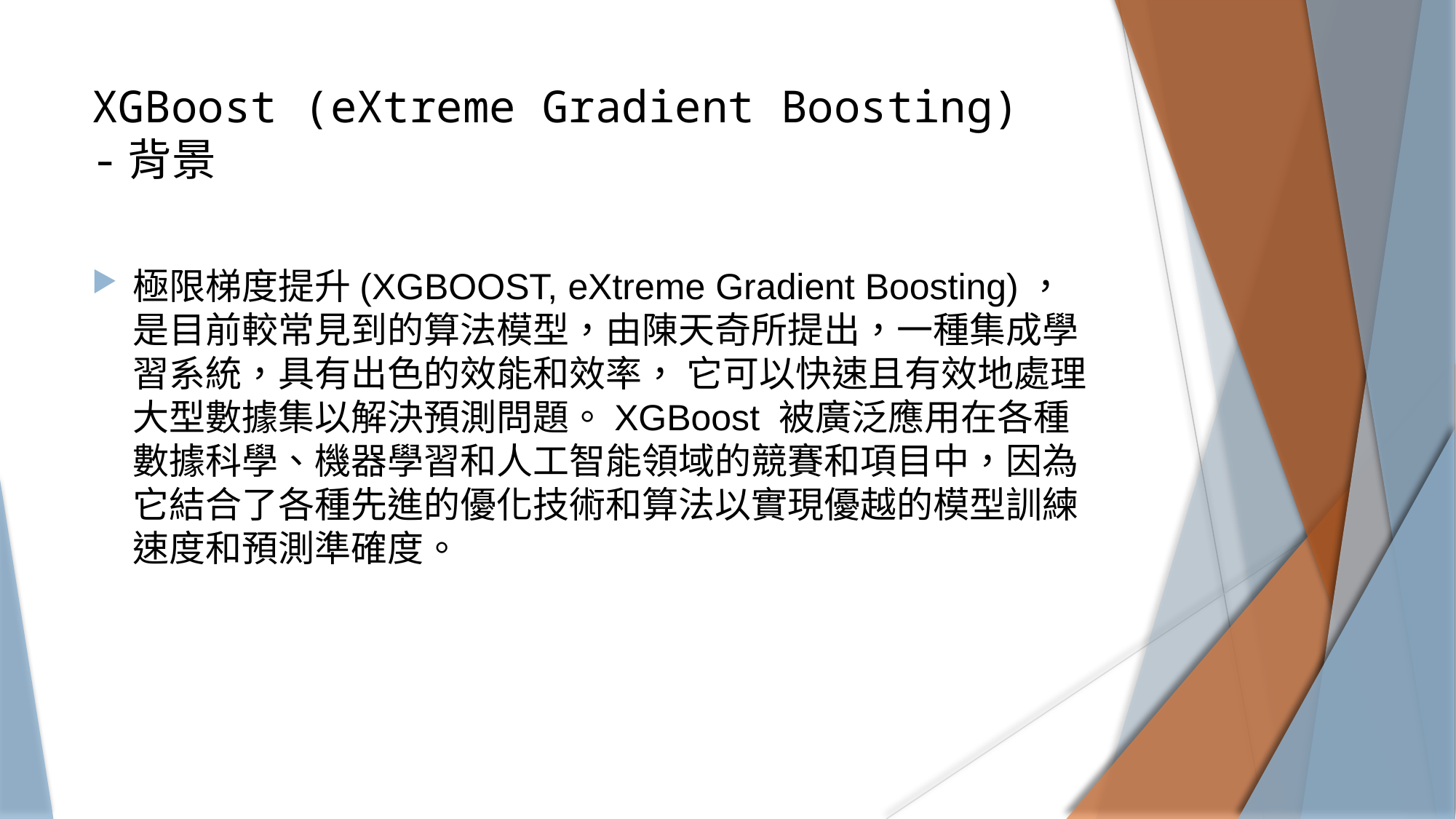

# XGBoost (eXtreme Gradient Boosting) -背景
極限梯度提升(XGBOOST, eXtreme Gradient Boosting)，是目前較常見到的算法模型，由陳天奇所提出，一種集成學習系統，具有出色的效能和效率， 它可以快速且有效地處理大型數據集以解決預測問題。XGBoost 被廣泛應用在各種數據科學、機器學習和人工智能領域的競賽和項目中，因為它結合了各種先進的優化技術和算法以實現優越的模型訓練速度和預測準確度。